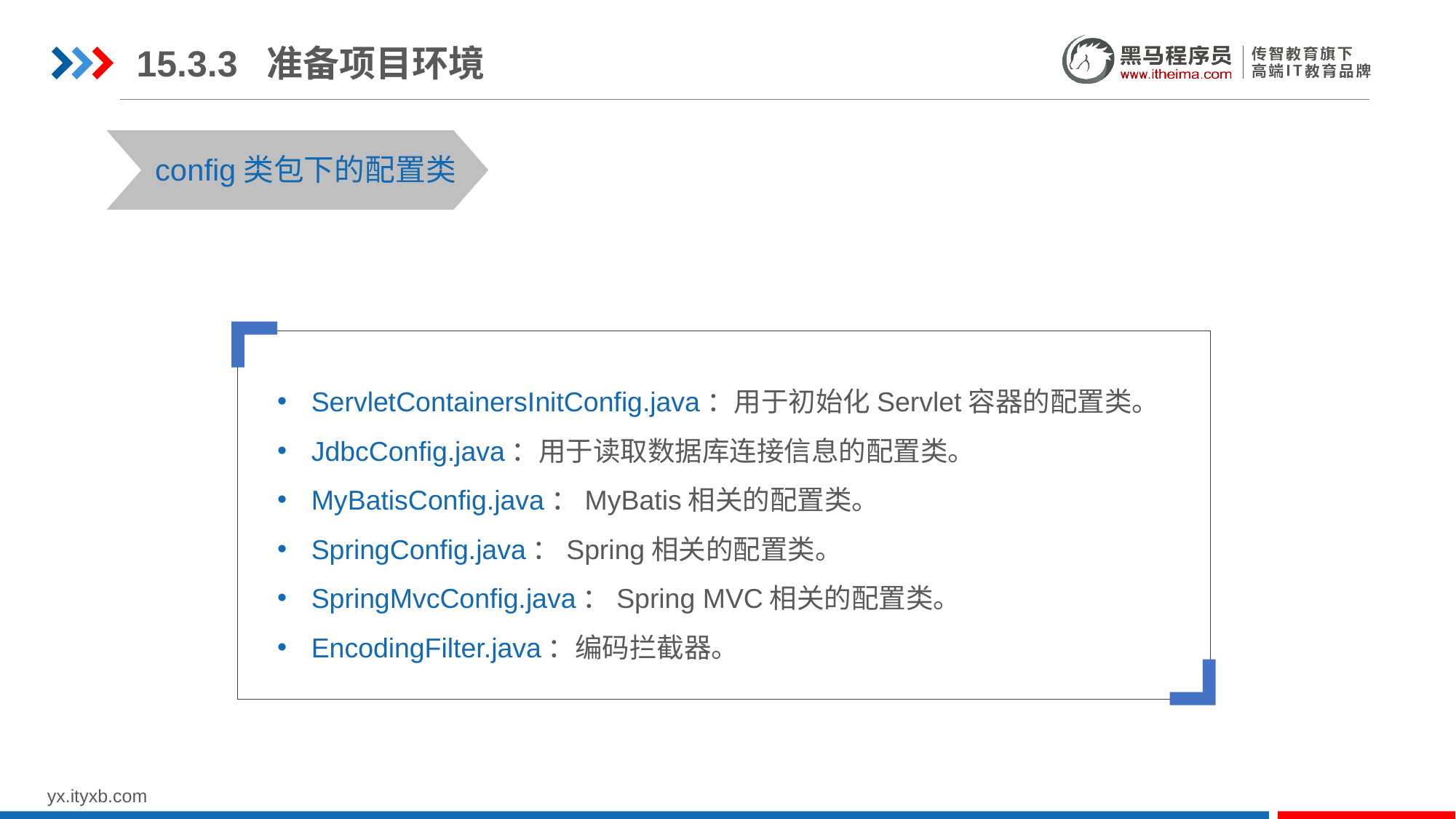

15.3.3  准备项目环境

config类包下的配置类

ServletContainersInitConfig.java：用于初始化Servlet容器的配置类。
JdbcConfig.java：用于读取数据库连接信息的配置类。
MyBatisConfig.java：MyBatis相关的配置类。
SpringConfig.java：Spring相关的配置类。
SpringMvcConfig.java：Spring MVC相关的配置类。
EncodingFilter.java：编码拦截器。